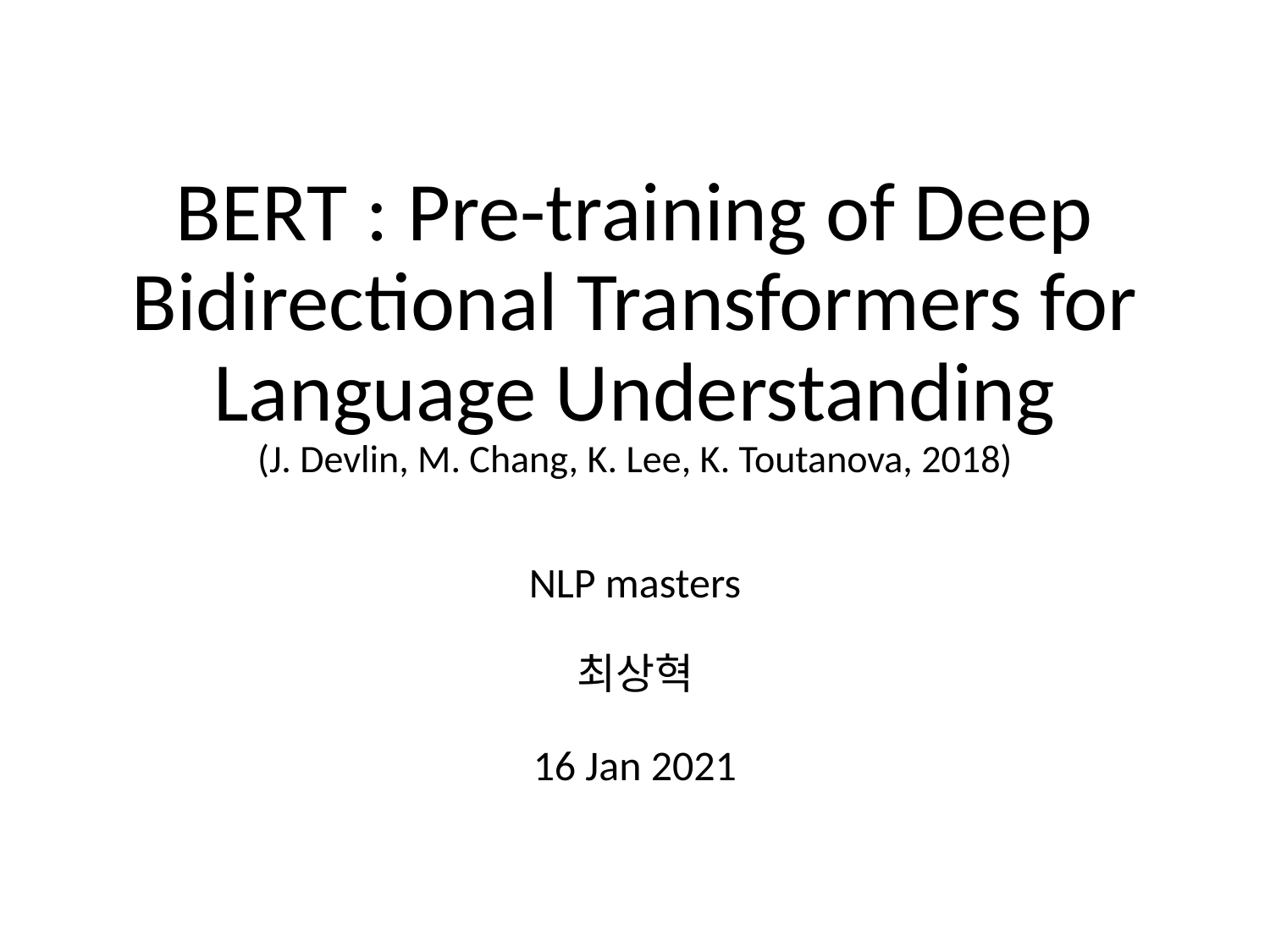

# BERT : Pre-training of Deep Bidirectional Transformers for Language Understanding (J. Devlin, M. Chang, K. Lee, K. Toutanova, 2018)
NLP masters
최상혁
16 Jan 2021